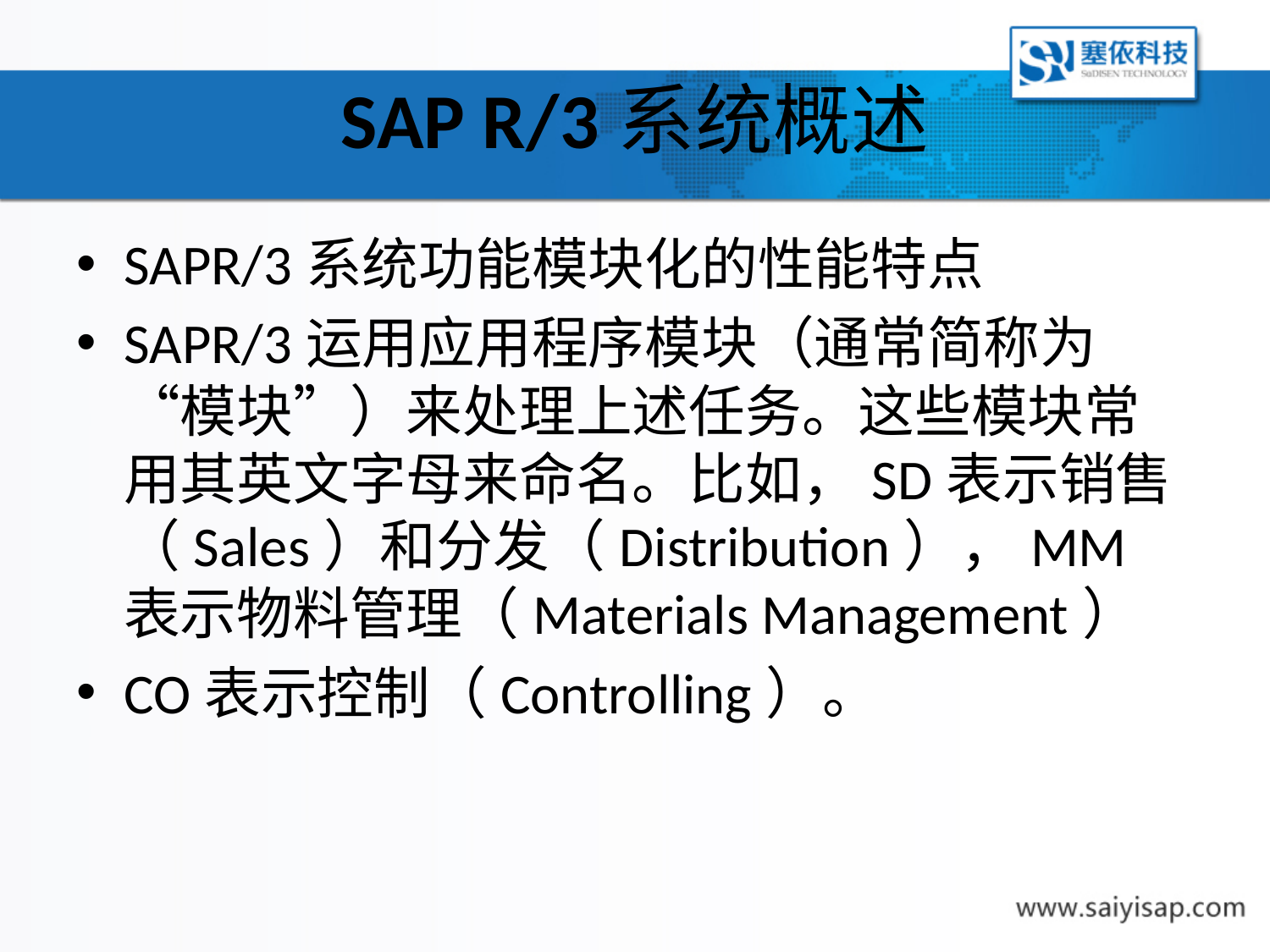

# SAP R/3系统概述
SAPR/3系统功能模块化的性能特点
SAPR/3运用应用程序模块（通常简称为“模块”）来处理上述任务。这些模块常用其英文字母来命名。比如，SD表示销售（Sales）和分发（Distribution），MM表示物料管理（Materials Management）
CO表示控制（Controlling）。